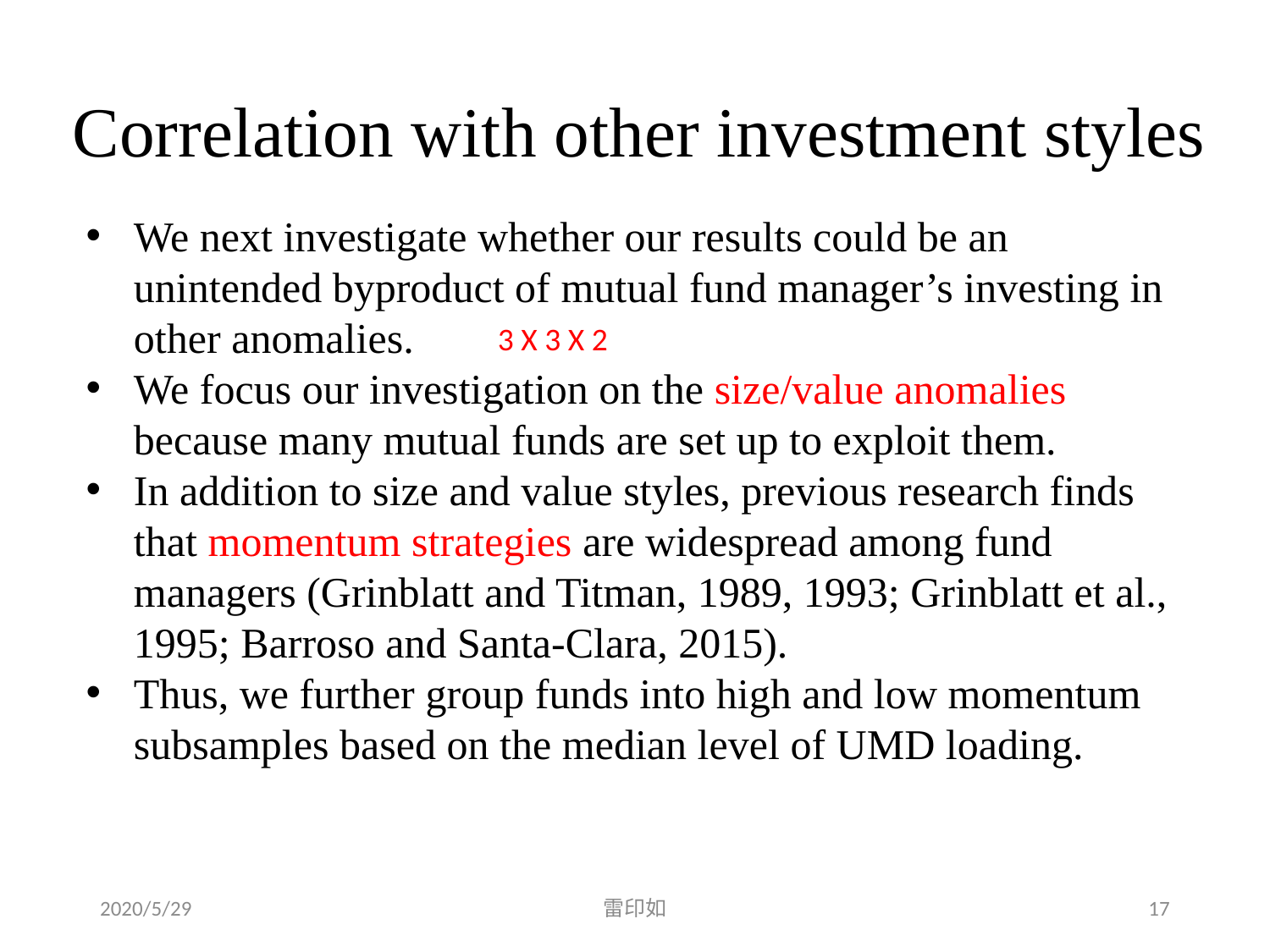

# Correlation with other investment styles
We next investigate whether our results could be an unintended byproduct of mutual fund manager’s investing in other anomalies.
We focus our investigation on the size/value anomalies because many mutual funds are set up to exploit them.
In addition to size and value styles, previous research finds that momentum strategies are widespread among fund managers (Grinblatt and Titman, 1989, 1993; Grinblatt et al., 1995; Barroso and Santa-Clara, 2015).
Thus, we further group funds into high and low momentum subsamples based on the median level of UMD loading.
3 X 3 X 2
2020/5/29
雷印如
17